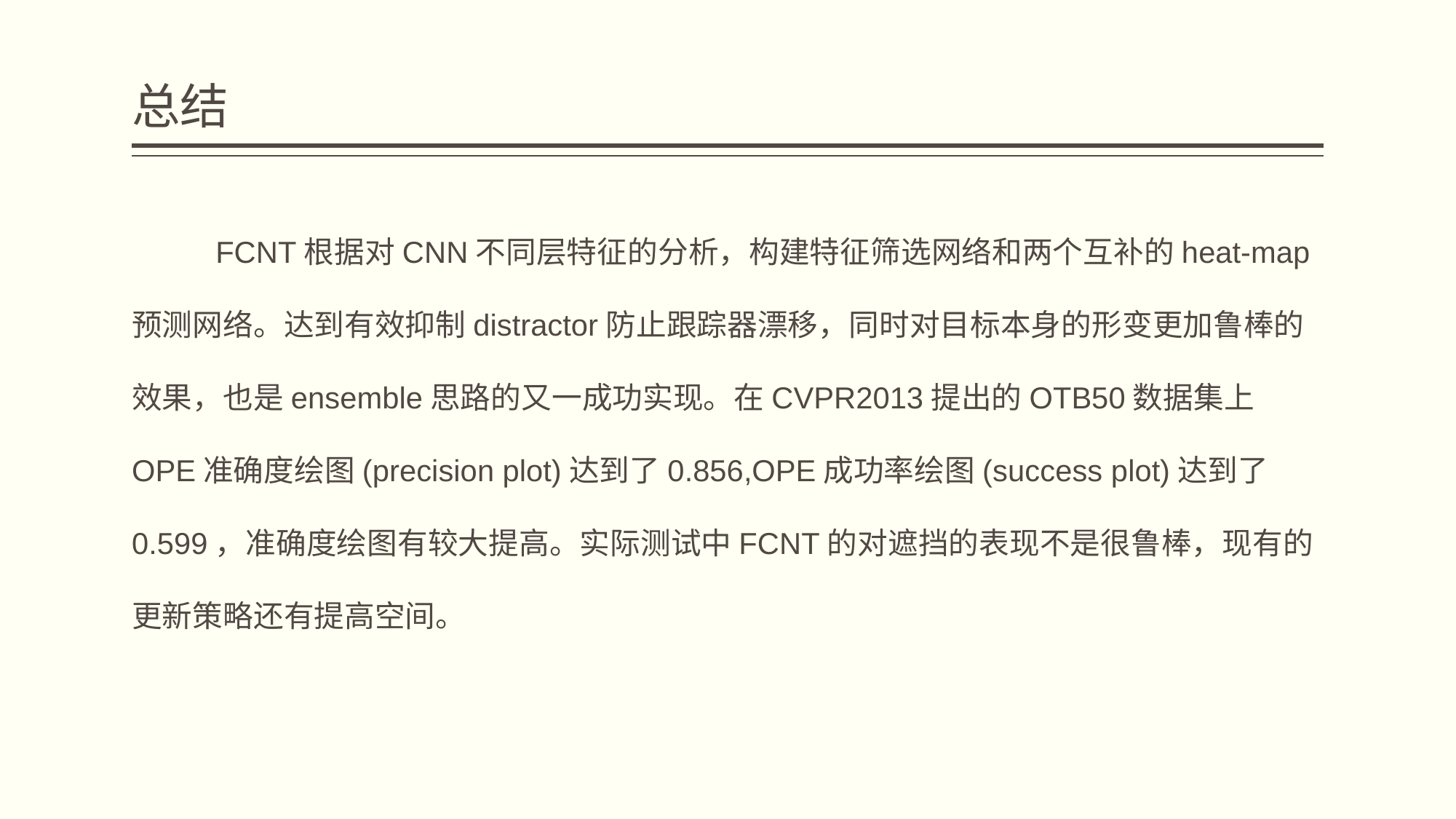

# 总结
          FCNT根据对CNN不同层特征的分析，构建特征筛选网络和两个互补的heat-map预测网络。达到有效抑制distractor防止跟踪器漂移，同时对目标本身的形变更加鲁棒的效果，也是ensemble思路的又一成功实现。在CVPR2013提出的OTB50数据集上OPE准确度绘图(precision plot)达到了0.856,OPE成功率绘图(success plot)达到了0.599，准确度绘图有较大提高。实际测试中FCNT的对遮挡的表现不是很鲁棒，现有的更新策略还有提高空间。